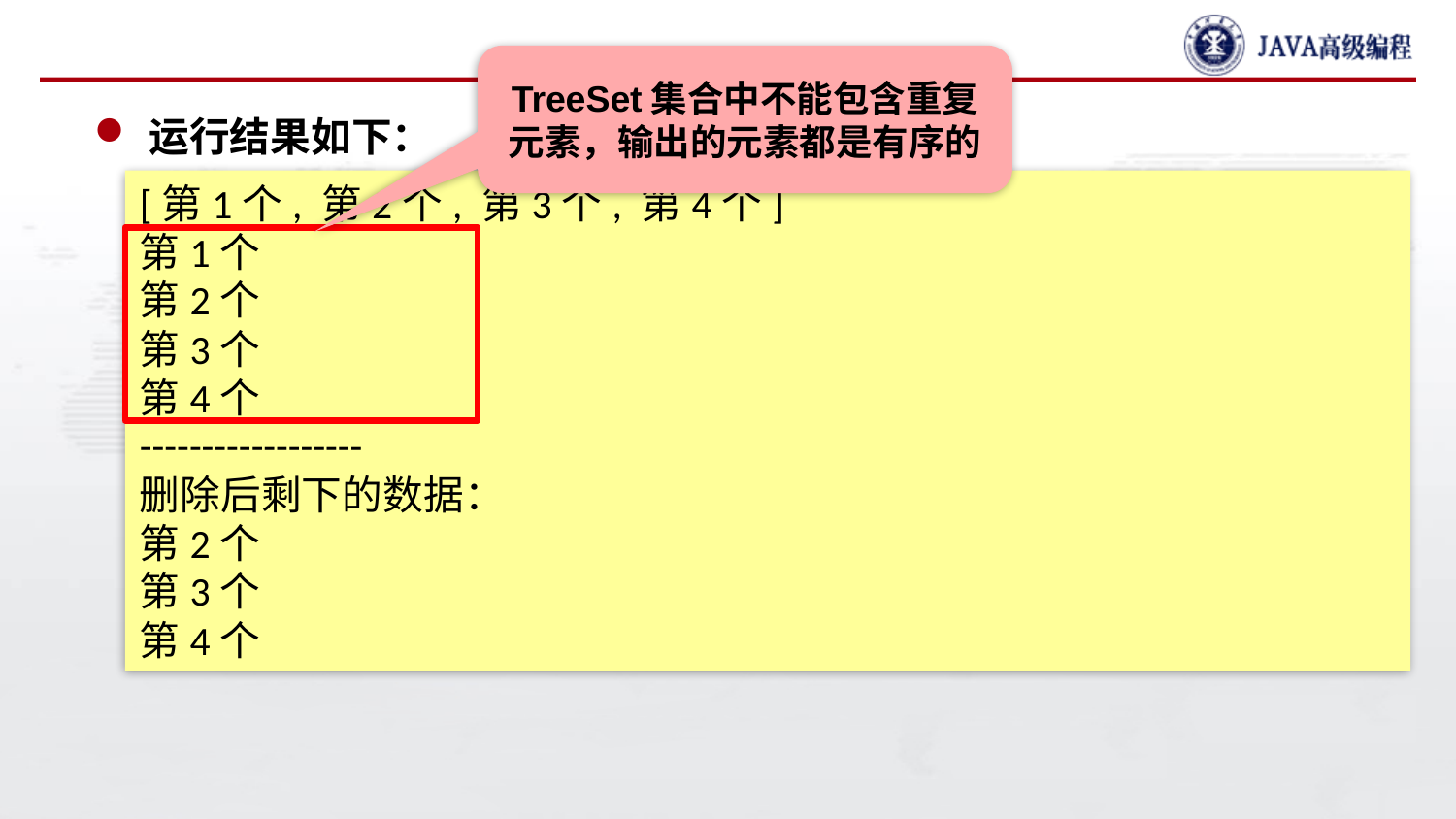

#
TreeSet集合中不能包含重复元素，输出的元素都是有序的
运行结果如下：

[第1个, 第2个, 第3个, 第4个]
第1个
第2个
第3个
第4个
------------------
删除后剩下的数据：
第2个
第3个
第4个